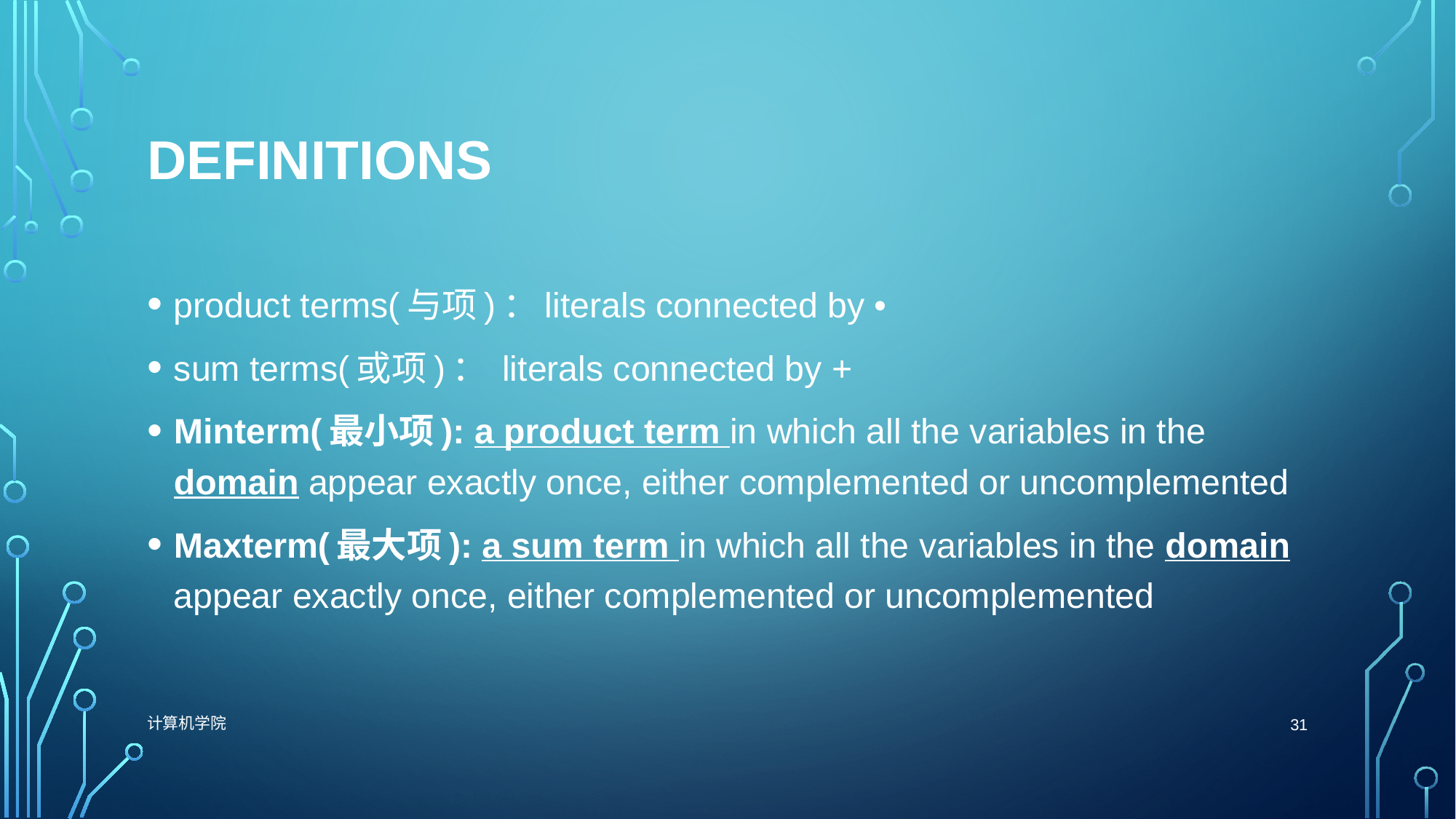

# Definitions
product terms(与项)：literals connected by •
sum terms(或项)： literals connected by +
Minterm(最小项): a product term in which all the variables in the domain appear exactly once, either complemented or uncomplemented
Maxterm(最大项): a sum term in which all the variables in the domain appear exactly once, either complemented or uncomplemented
31
计算机学院